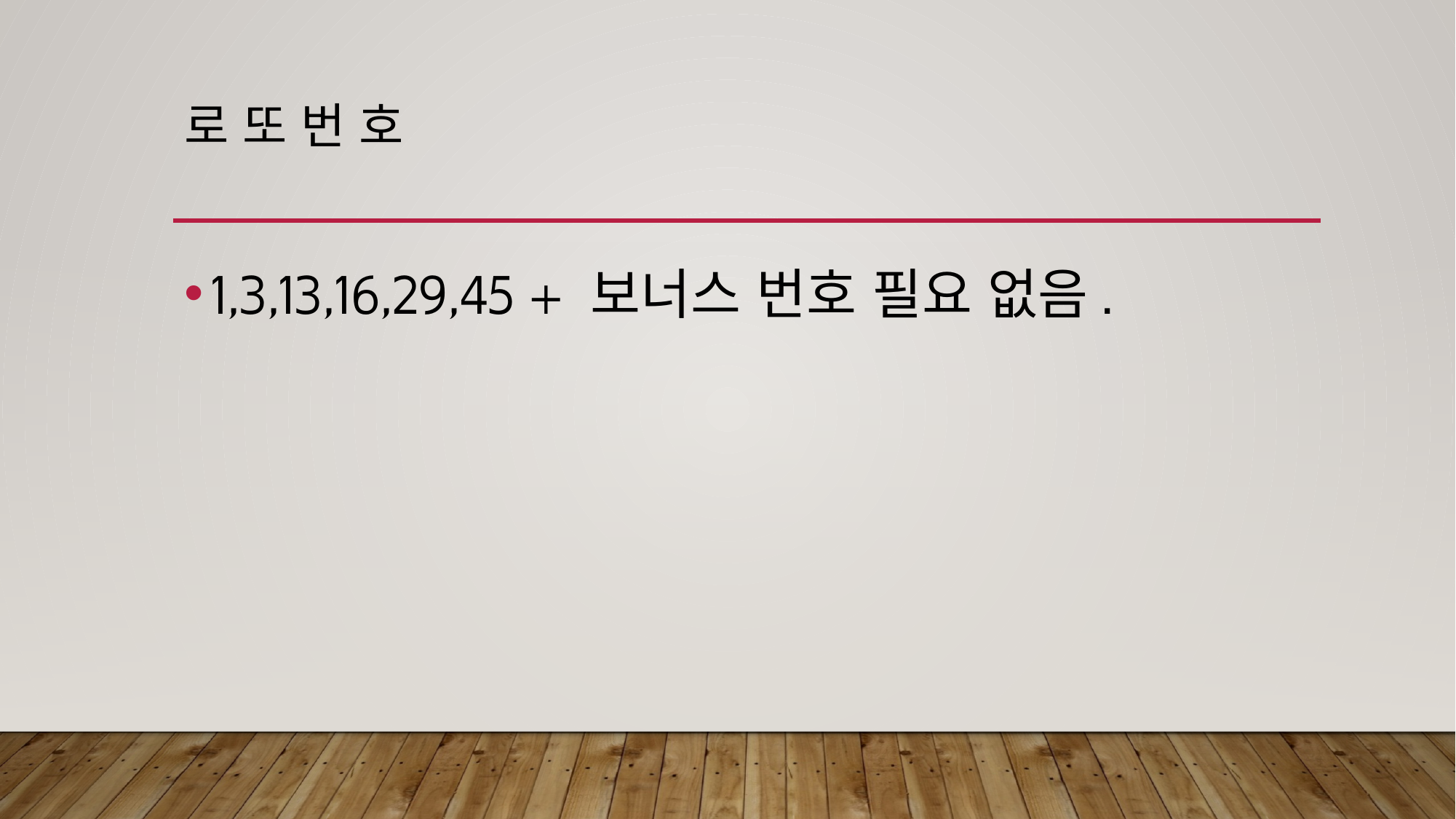

# 로 또 번 호
1,3,13,16,29,45 + 보너스 번호 필요 없음.